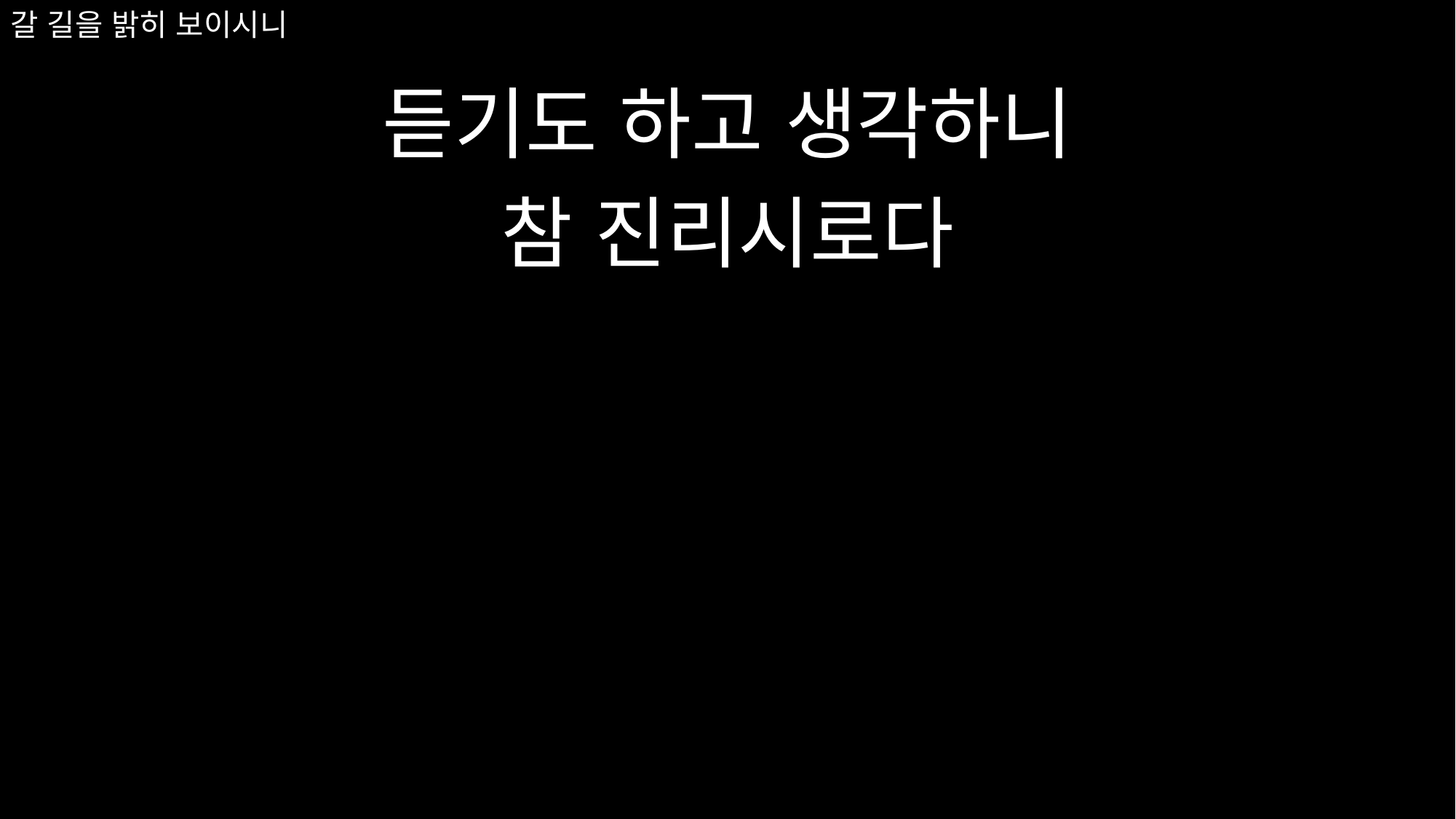

# 갈 길을 밝히 보이시니
듣기도 하고 생각하니
참 진리시로다